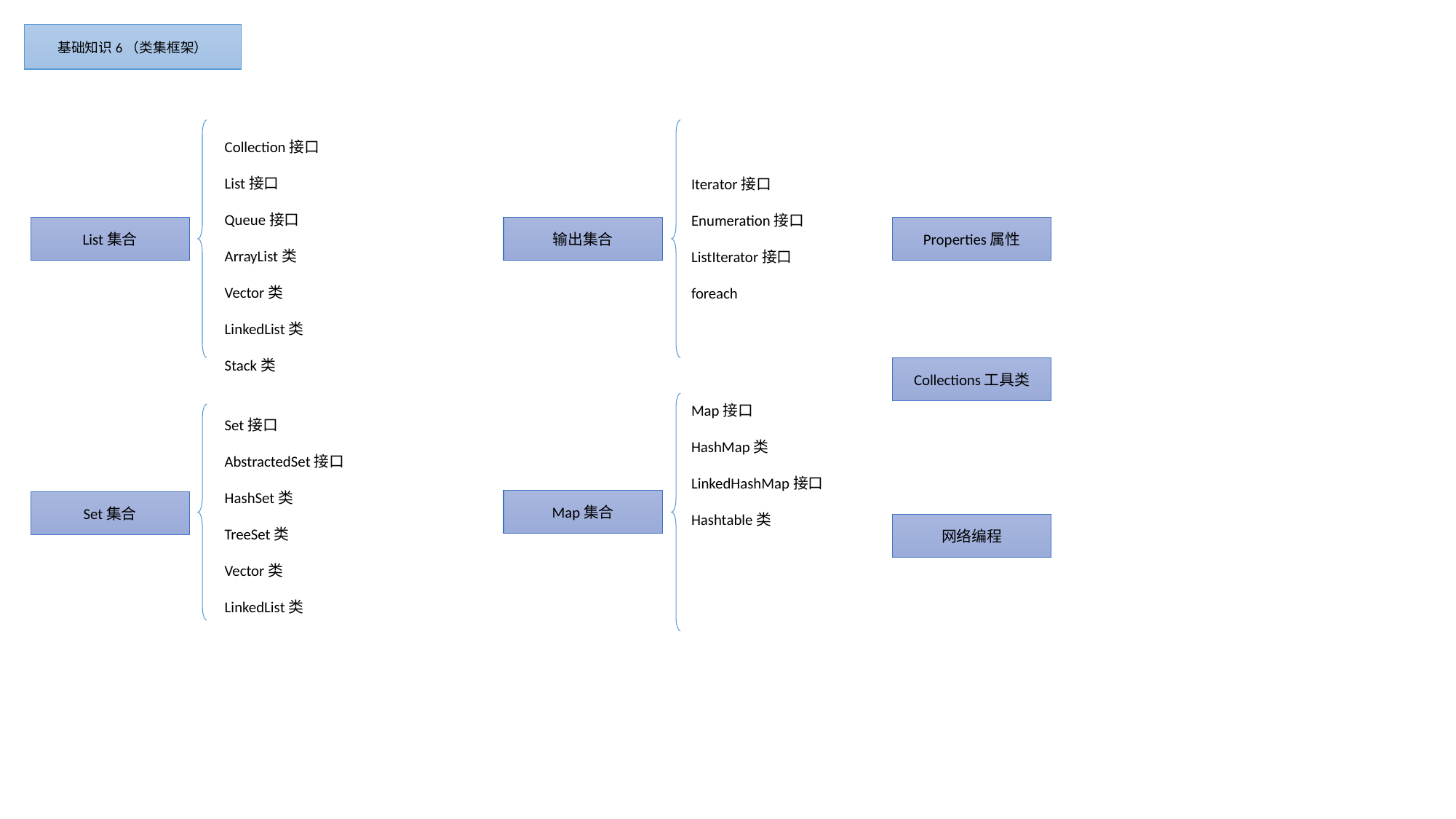

基础知识6（类集框架）

Collection接口

List接口

Queue接口

ArrayList类

Vector类

LinkedList类

Stack类
Iterator接口

Enumeration接口

ListIterator接口

foreach
Properties属性
List集合
输出集合
Collections工具类

Map接口

HashMap类

LinkedHashMap接口

Hashtable类

Set接口

AbstractedSet接口

HashSet类

TreeSet类

Vector类

LinkedList类
Map集合
Set集合
网络编程